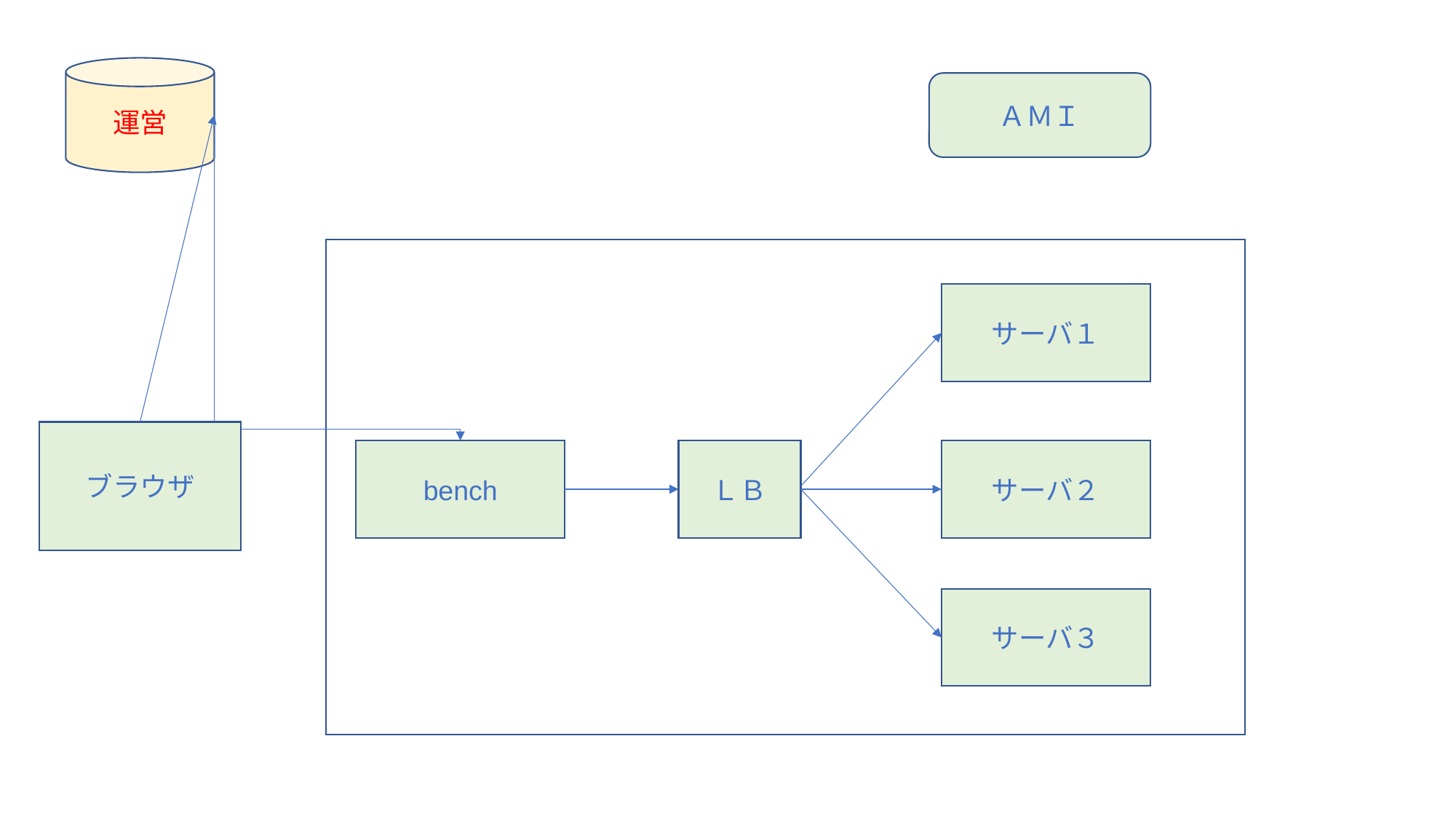

運営
ＡＭＩ

サーバ１
ブラウザ
bench
ＬＢ
サーバ２
サーバ３